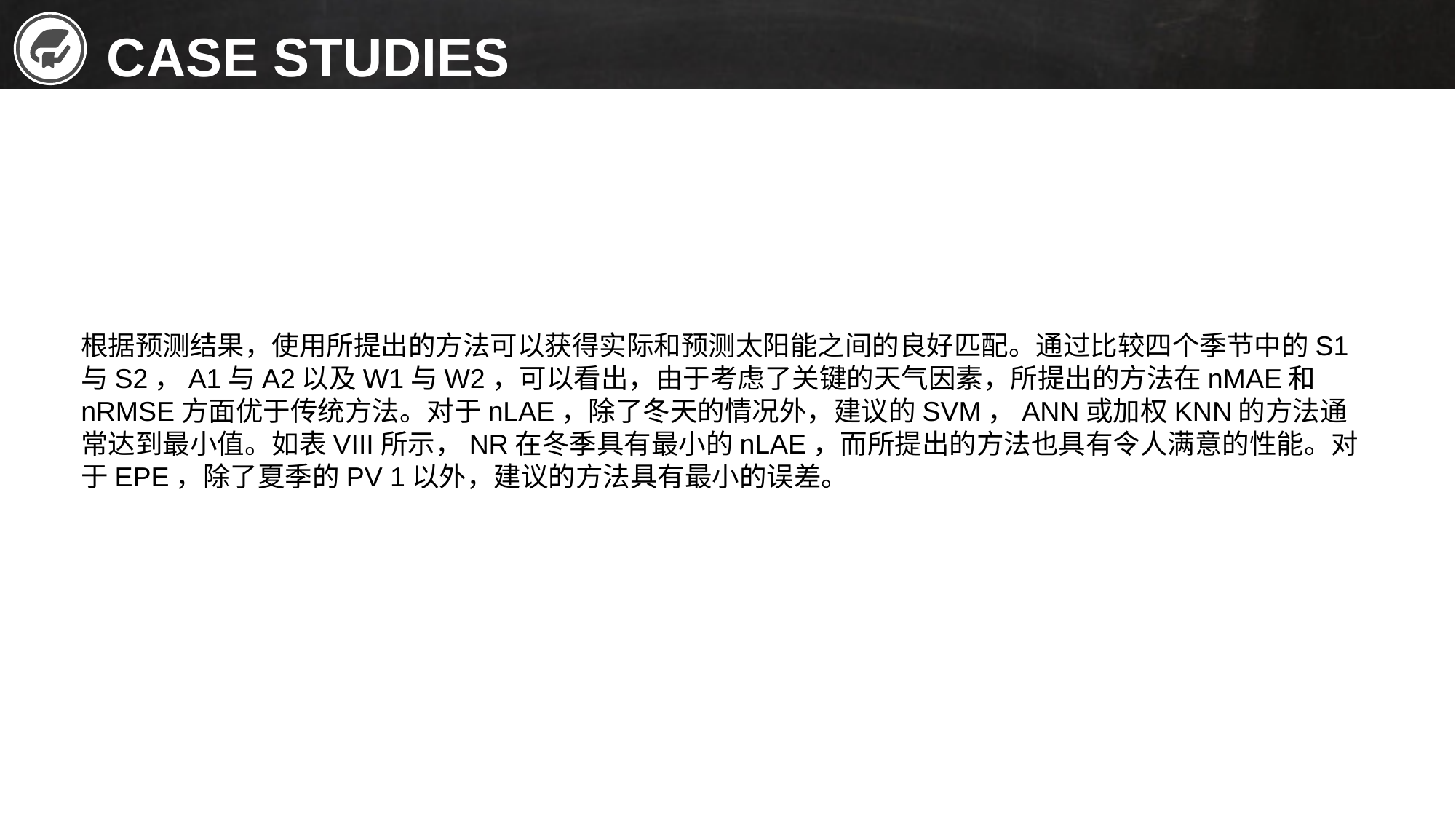

CASE STUDIES

根据预测结果，使用所提出的方法可以获得实际和预测太阳能之间的良好匹配。通过比较四个季节中的S1与S2，A1与A2以及W1与W2，可以看出，由于考虑了关键的天气因素，所提出的方法在nMAE和nRMSE方面优于传统方法。对于nLAE，除了冬天的情况外，建议的SVM，ANN或加权KNN的方法通常达到最小值。如表VIII所示，NR在冬季具有最小的nLAE，而所提出的方法也具有令人满意的性能。对于EPE，除了夏季的PV 1以外，建议的方法具有最小的误差。